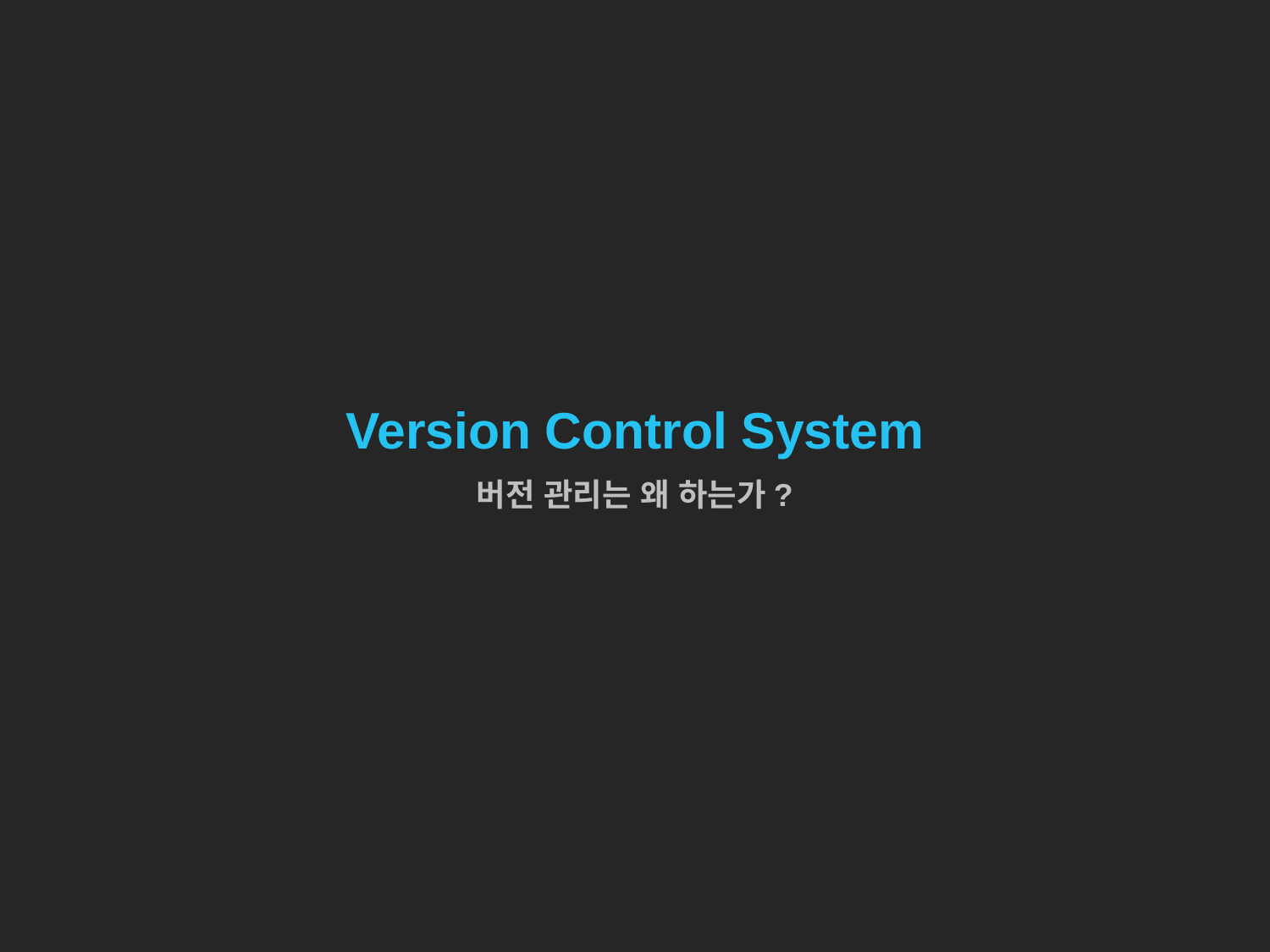

Version Control System
버전 관리는 왜 하는가?